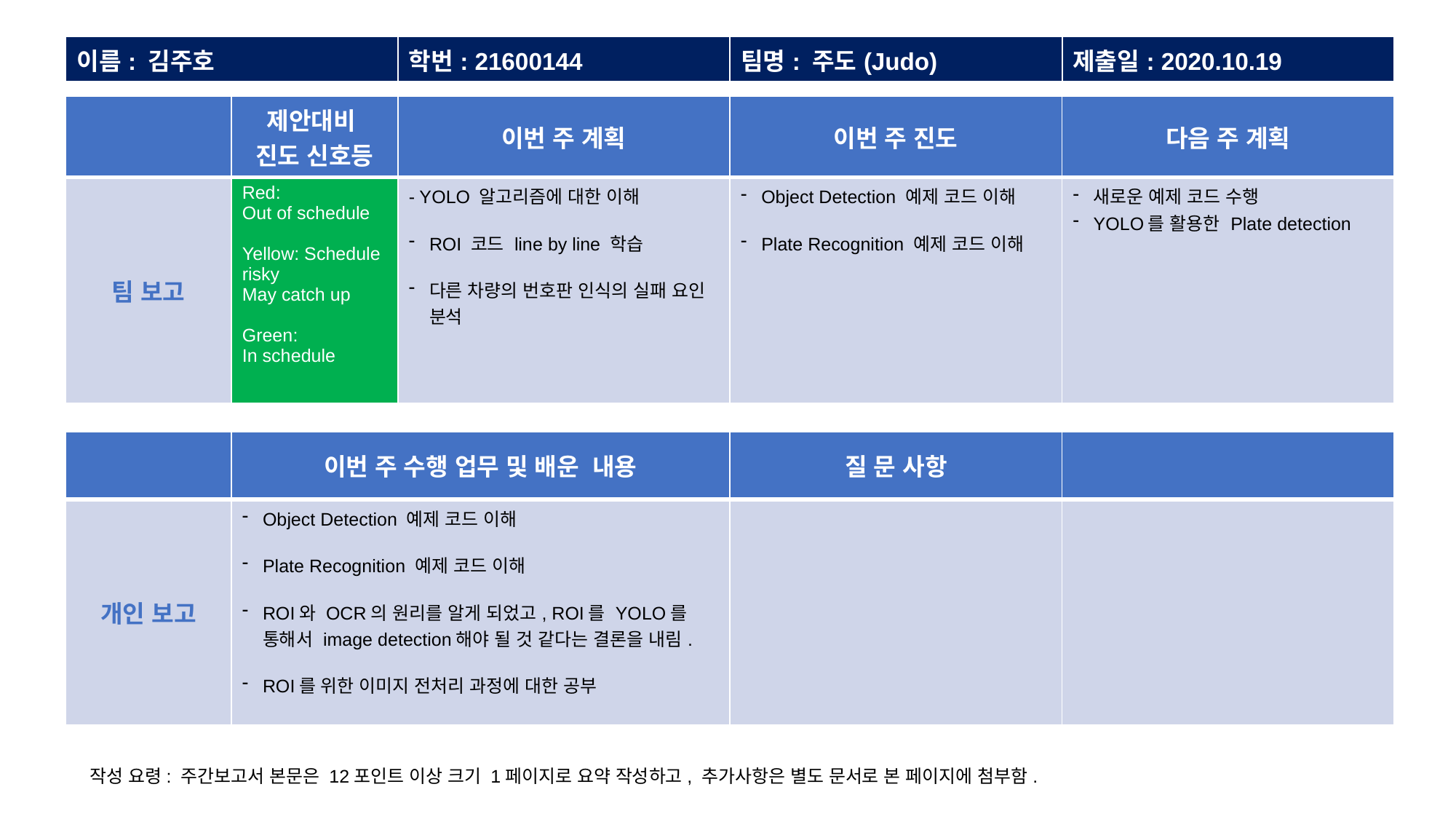

| 이름: 김주호 | 학번: 21600144 | 팀명: 주도(Judo) | 제출일: 2020.10.19 |
| --- | --- | --- | --- |
|  | 제안대비 진도 신호등 | 이번 주 계획 | 이번 주 진도 | 다음 주 계획 |
| --- | --- | --- | --- | --- |
| 팀 보고 | Red: Out of schedule Yellow: Schedule risky May catch up Green: In schedule | - YOLO 알고리즘에 대한 이해 ROI 코드 line by line 학습 다른 차량의 번호판 인식의 실패 요인 분석 | Object Detection 예제 코드 이해 Plate Recognition 예제 코드 이해 | 새로운 예제 코드 수행 YOLO를 활용한 Plate detection |
|  | 이번 주 수행 업무 및 배운 내용 | 질 문 사항 |  |
| --- | --- | --- | --- |
| 개인 보고 | Object Detection 예제 코드 이해 Plate Recognition 예제 코드 이해 ROI와 OCR의 원리를 알게 되었고, ROI를 YOLO를 통해서 image detection해야 될 것 같다는 결론을 내림. ROI를 위한 이미지 전처리 과정에 대한 공부 |  |  |
작성 요령: 주간보고서 본문은 12포인트 이상 크기 1페이지로 요약 작성하고, 추가사항은 별도 문서로 본 페이지에 첨부함.